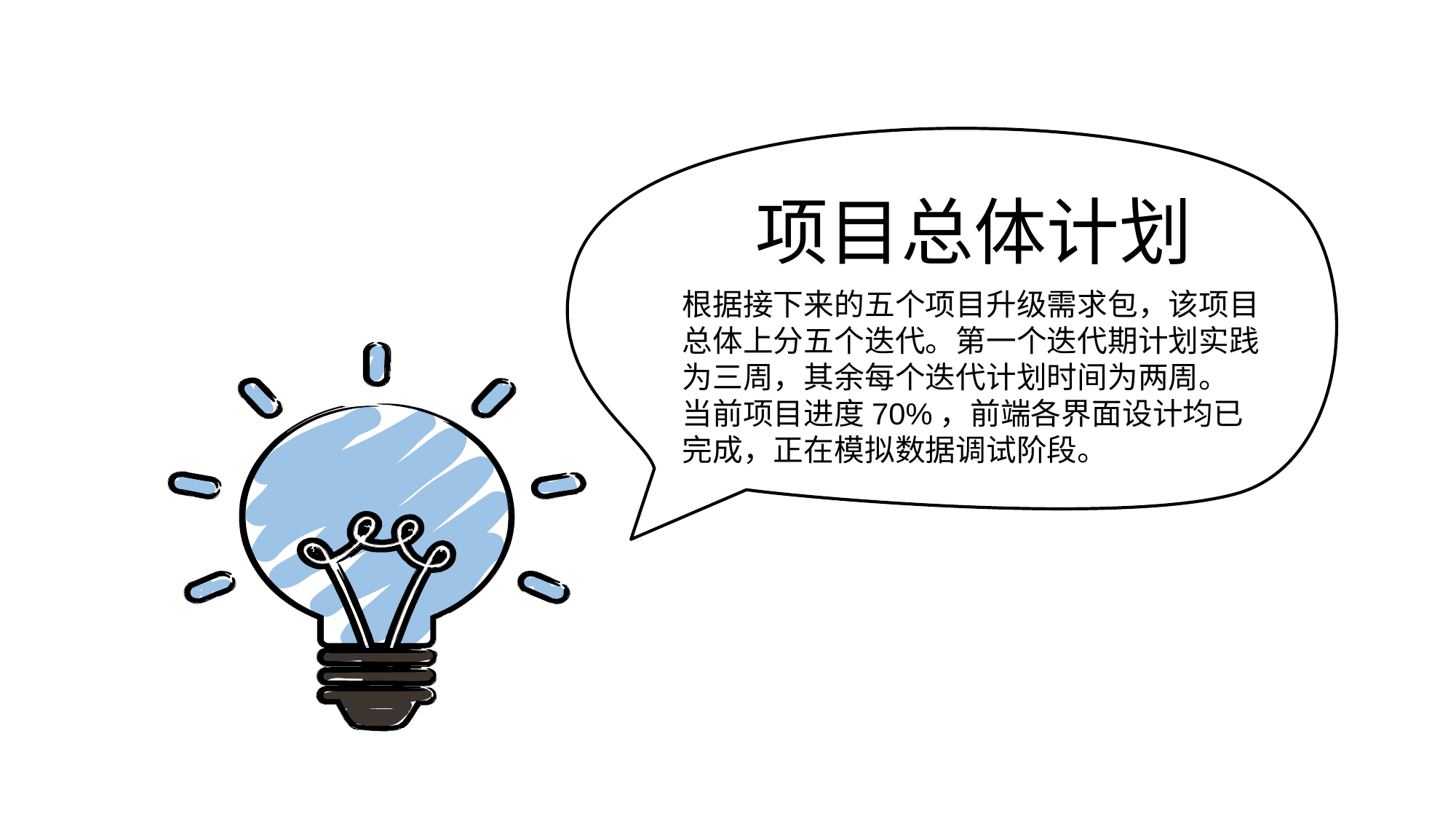

项目总体计划
根据接下来的五个项目升级需求包，该项目总体上分五个迭代。第一个迭代期计划实践为三周，其余每个迭代计划时间为两周。
当前项目进度70%，前端各界面设计均已完成，正在模拟数据调试阶段。